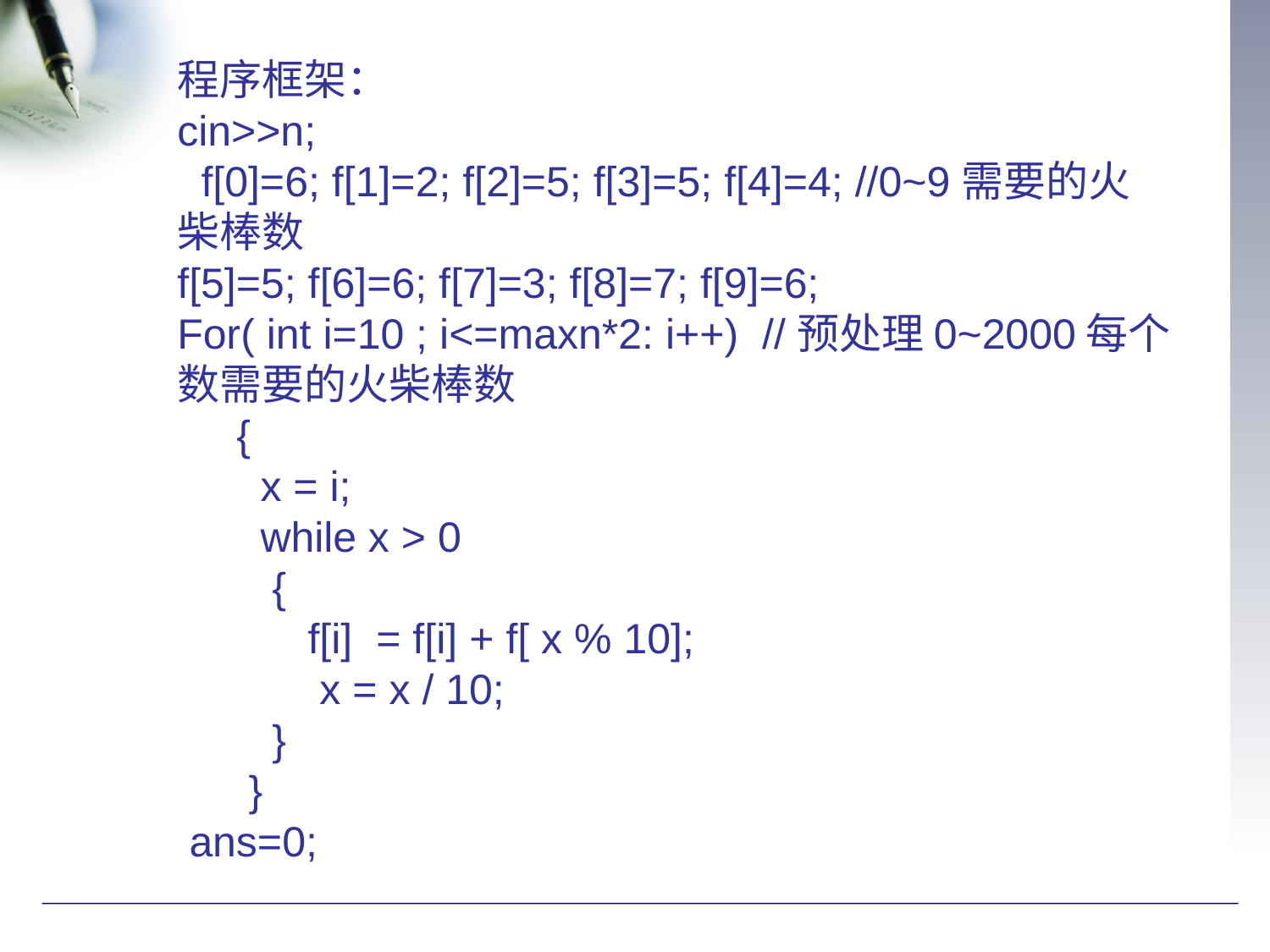

程序框架：
cin>>n;
  f[0]=6; f[1]=2; f[2]=5; f[3]=5; f[4]=4; //0~9需要的火柴棒数
f[5]=5; f[6]=6; f[7]=3; f[8]=7; f[9]=6;
For( int i=10 ; i<=maxn*2: i++)  //预处理0~2000每个数需要的火柴棒数
     {
       x = i;
       while x > 0
        {
           f[i]  = f[i] + f[ x % 10];
            x = x / 10;
        }
      }
 ans=0;